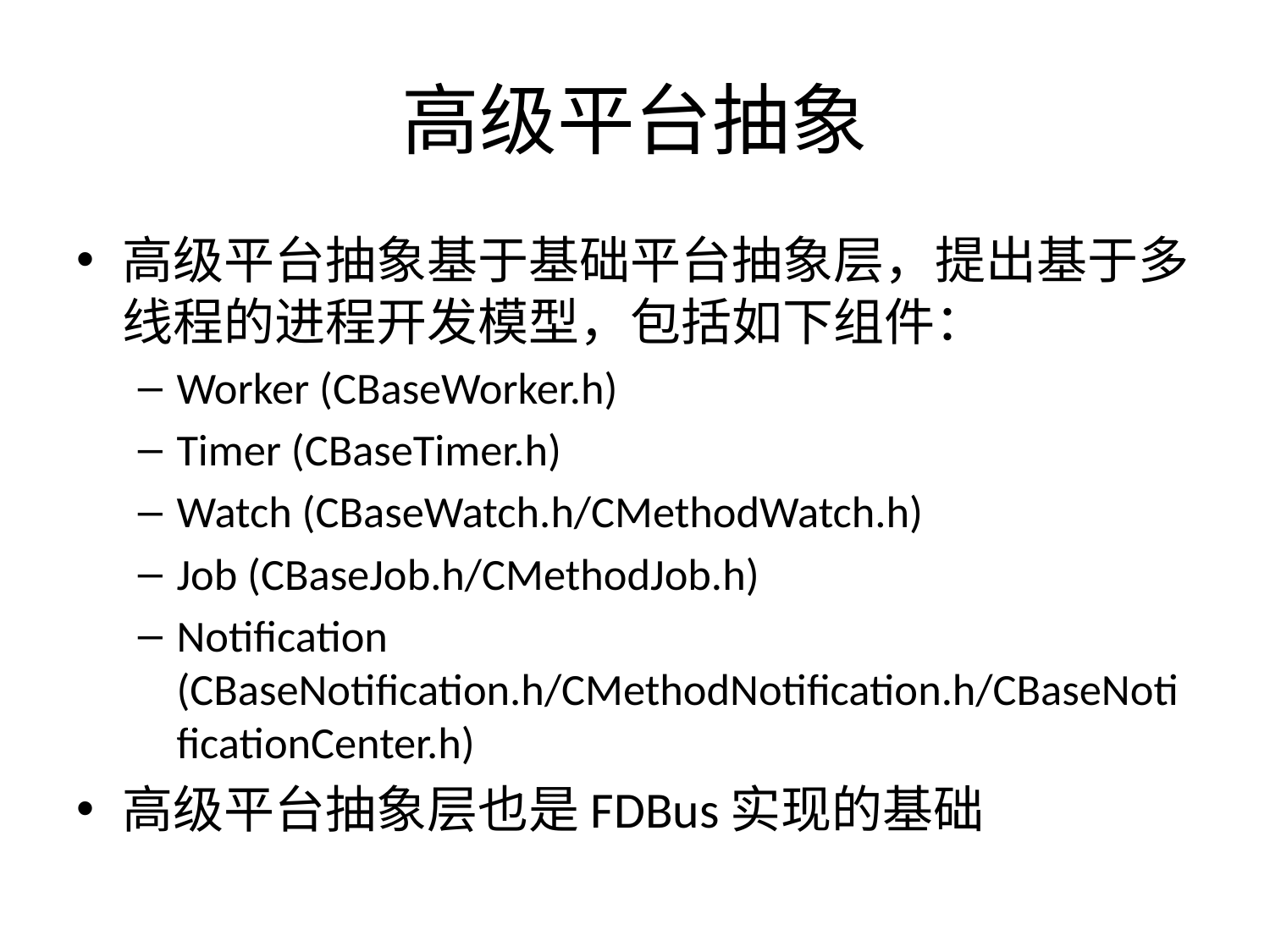

# 高级平台抽象
高级平台抽象基于基础平台抽象层，提出基于多线程的进程开发模型，包括如下组件：
Worker (CBaseWorker.h)
Timer (CBaseTimer.h)
Watch (CBaseWatch.h/CMethodWatch.h)
Job (CBaseJob.h/CMethodJob.h)
Notification (CBaseNotification.h/CMethodNotification.h/CBaseNotificationCenter.h)
高级平台抽象层也是FDBus实现的基础